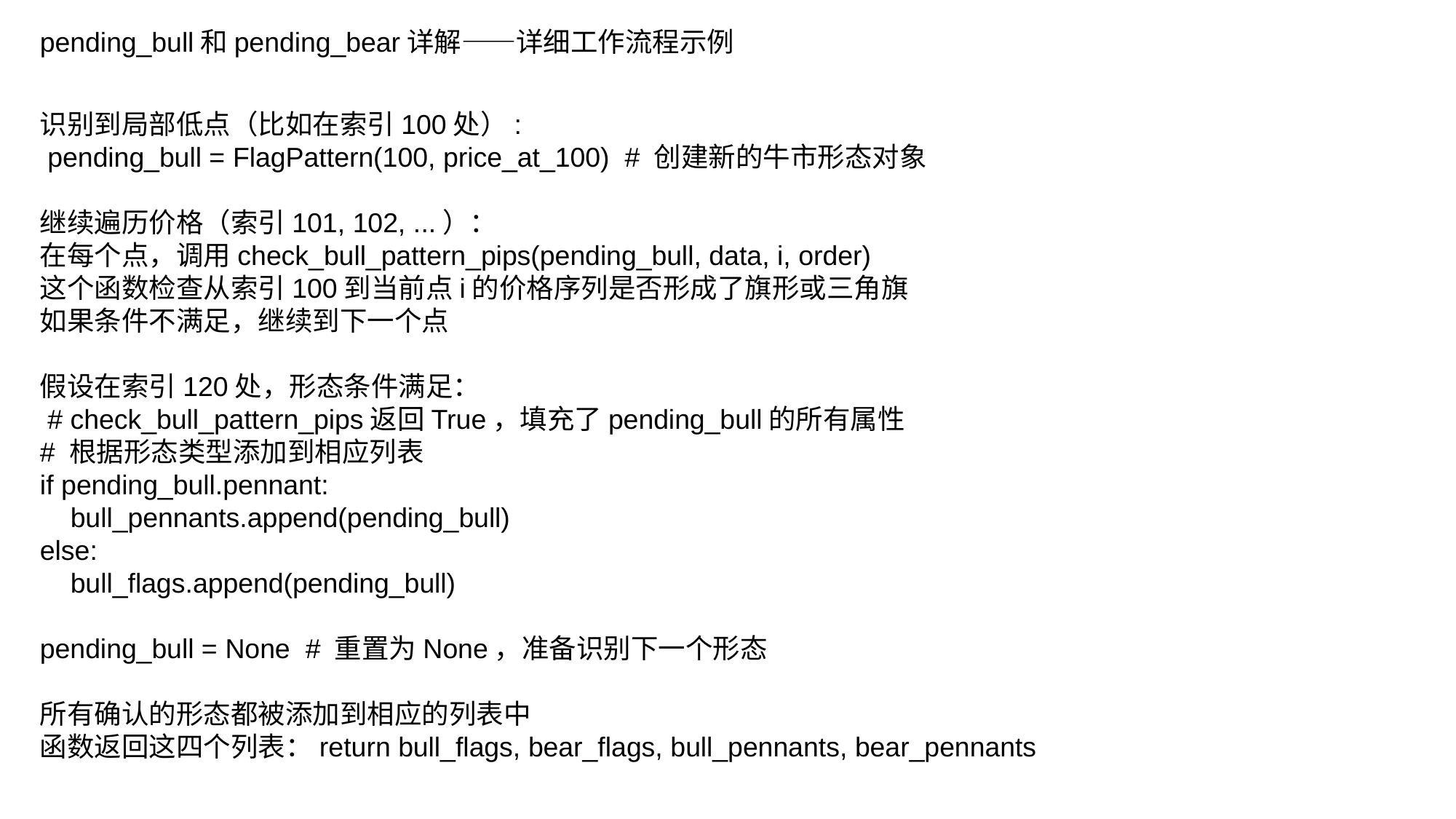

pending_bull和pending_bear详解——详细工作流程示例
识别到局部低点（比如在索引100处）:
 pending_bull = FlagPattern(100, price_at_100)  # 创建新的牛市形态对象

继续遍历价格（索引101, 102, ...）：
在每个点，调用check_bull_pattern_pips(pending_bull, data, i, order)
这个函数检查从索引100到当前点i的价格序列是否形成了旗形或三角旗
如果条件不满足，继续到下一个点

假设在索引120处，形态条件满足：
 # check_bull_pattern_pips返回True，填充了pending_bull的所有属性
# 根据形态类型添加到相应列表
if pending_bull.pennant:
    bull_pennants.append(pending_bull)
else:
    bull_flags.append(pending_bull)

pending_bull = None  # 重置为None，准备识别下一个形态

所有确认的形态都被添加到相应的列表中
函数返回这四个列表：return bull_flags, bear_flags, bull_pennants, bear_pennants